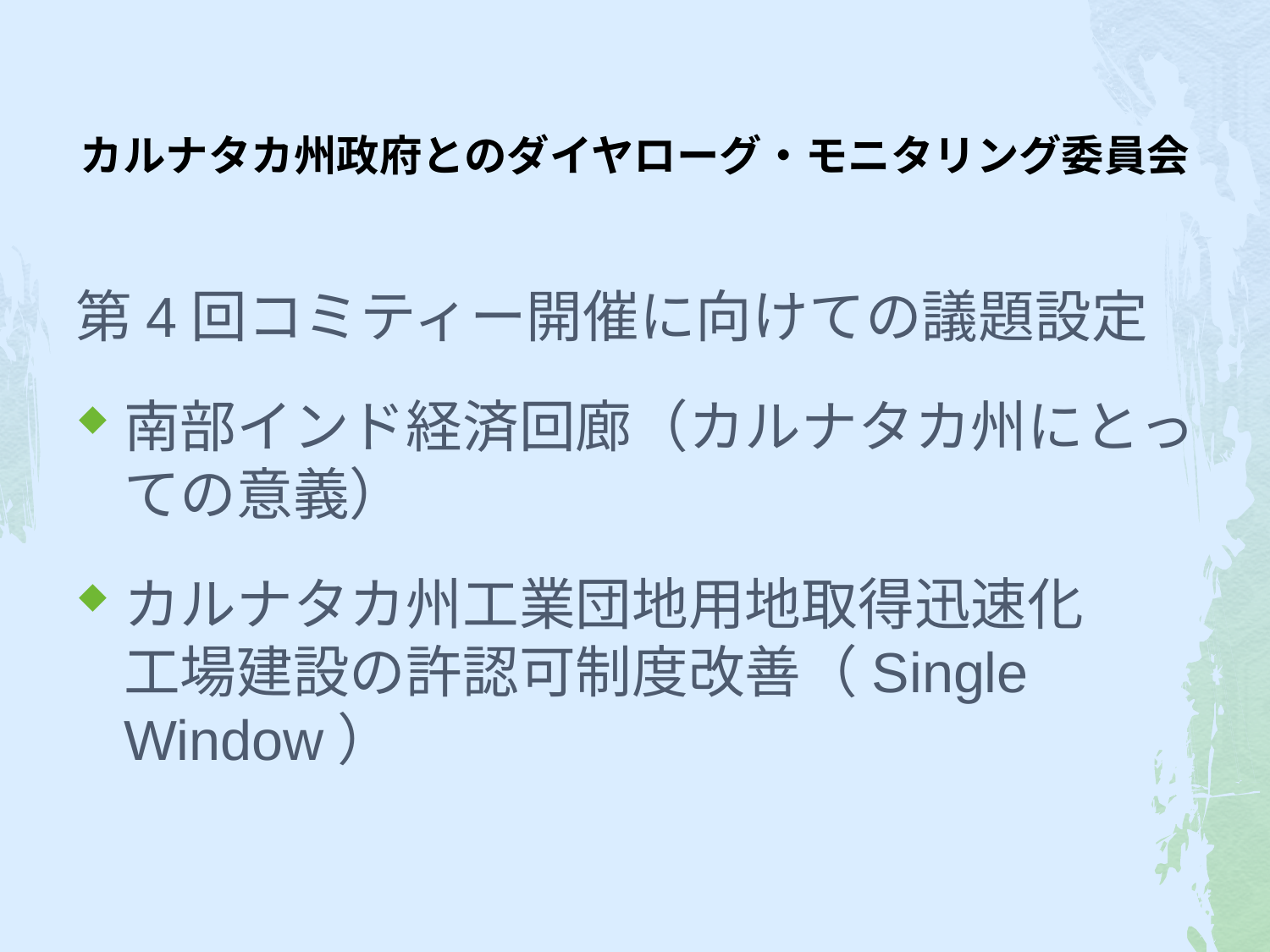

# カルナタカ州政府とのダイヤローグ・モニタリング委員会
第4回コミティー開催に向けての議題設定
南部インド経済回廊（カルナタカ州にとっての意義）
カルナタカ州工業団地用地取得迅速化
工場建設の許認可制度改善（Single Window）